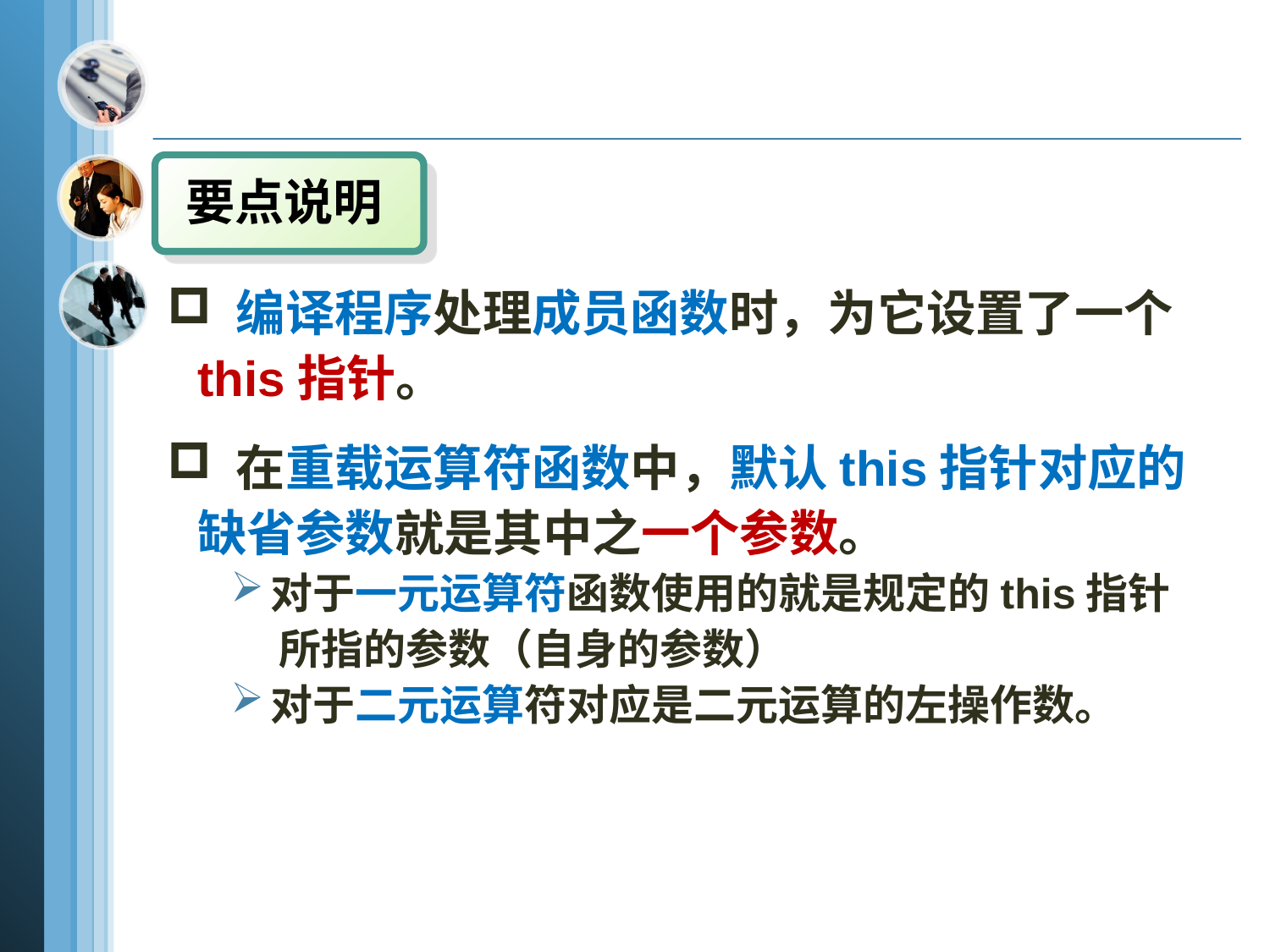

要点说明
 编译程序处理成员函数时，为它设置了一个this指针。
 在重载运算符函数中，默认this指针对应的缺省参数就是其中之一个参数。
对于一元运算符函数使用的就是规定的this指针
    所指的参数（自身的参数）
对于二元运算符对应是二元运算的左操作数。